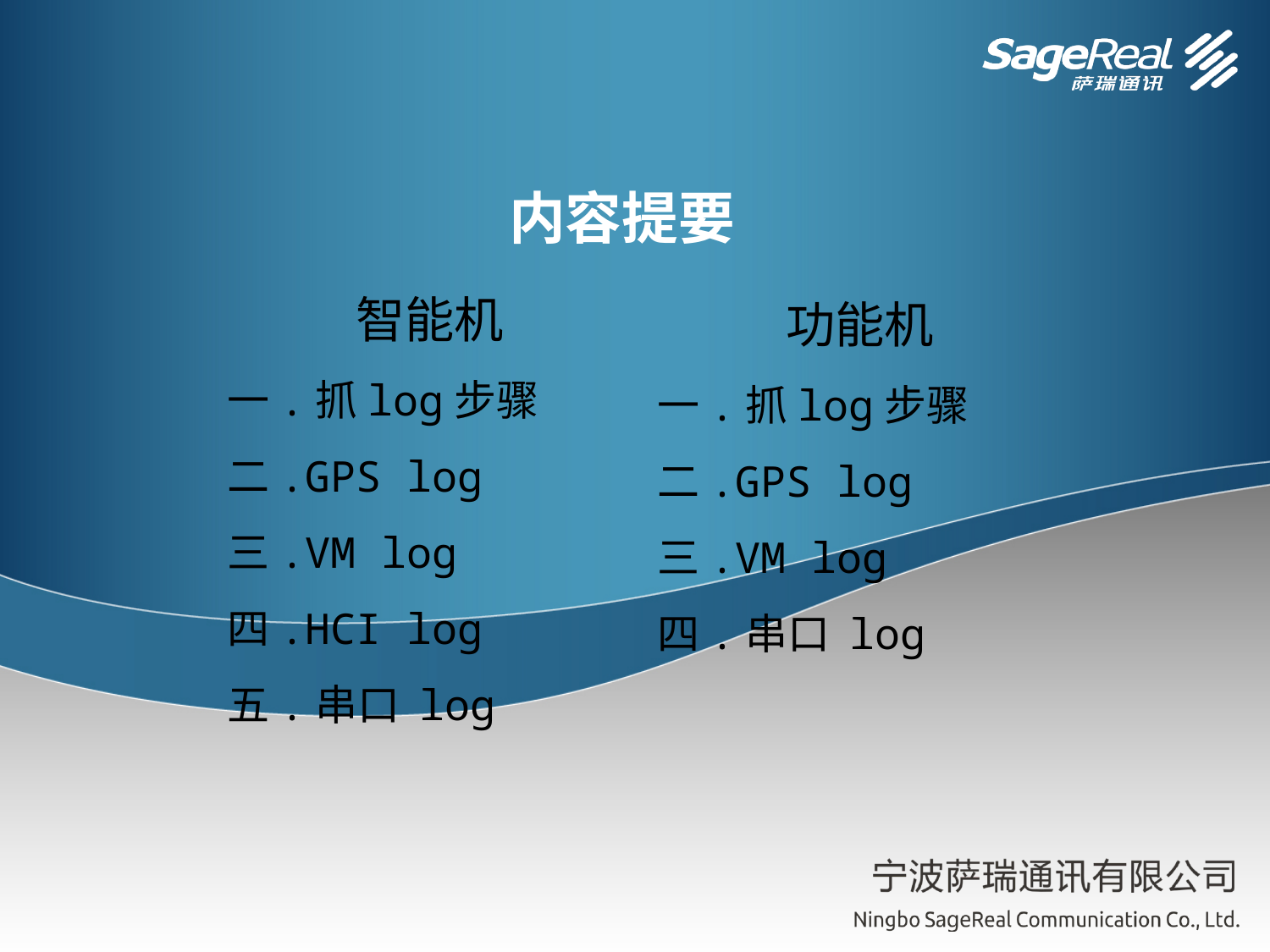

内容提要
智能机
一.抓log步骤
二.GPS log
三.VM log
四.HCI log
五.串口 log
功能机
一.抓log步骤
二.GPS log
三.VM log
四.串口 log